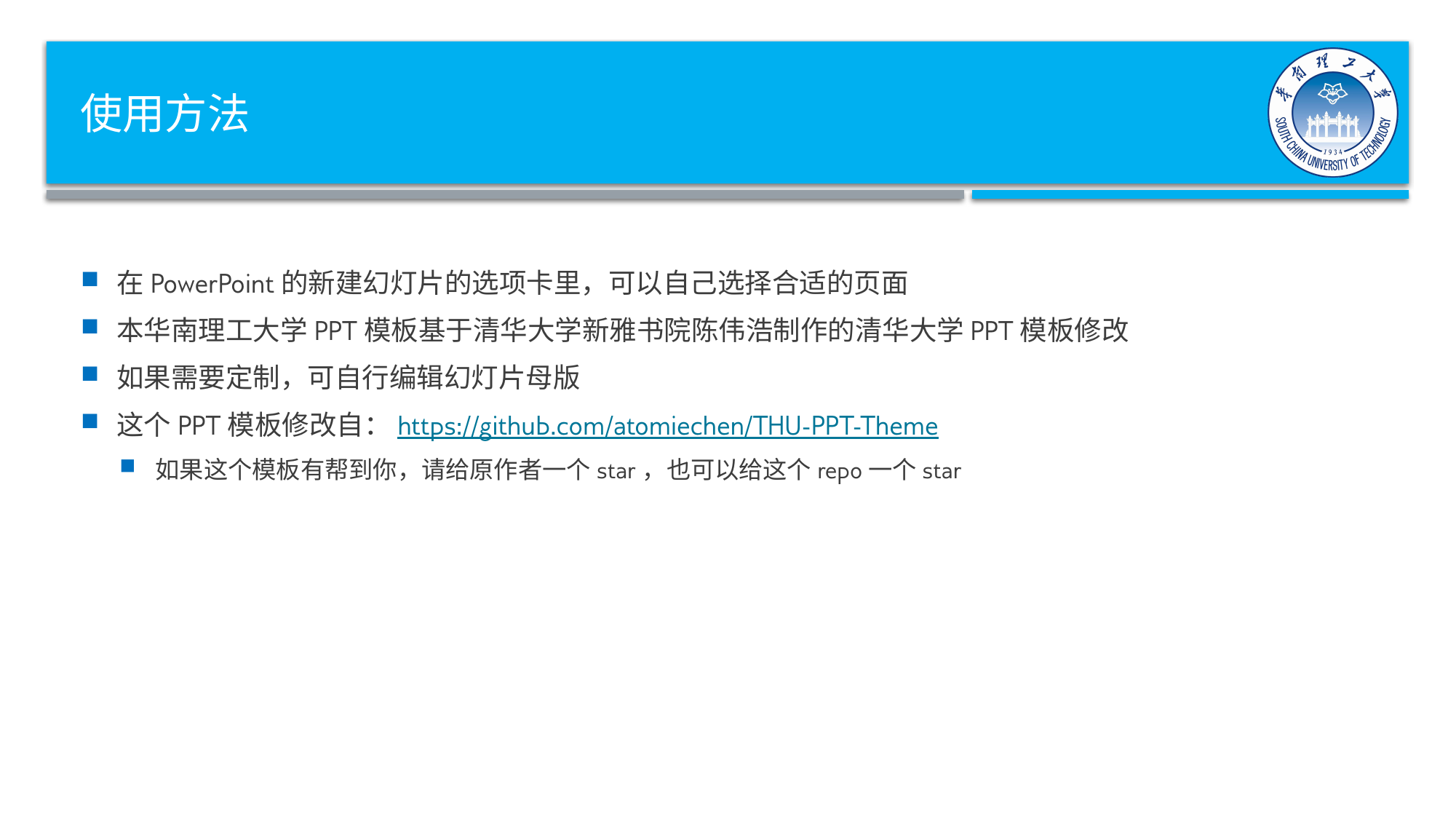

# 使用方法
在PowerPoint的新建幻灯片的选项卡里，可以自己选择合适的页面
本华南理工大学PPT模板基于清华大学新雅书院陈伟浩制作的清华大学PPT模板修改
如果需要定制，可自行编辑幻灯片母版
这个PPT模板修改自：https://github.com/atomiechen/THU-PPT-Theme
如果这个模板有帮到你，请给原作者一个star，也可以给这个repo一个star